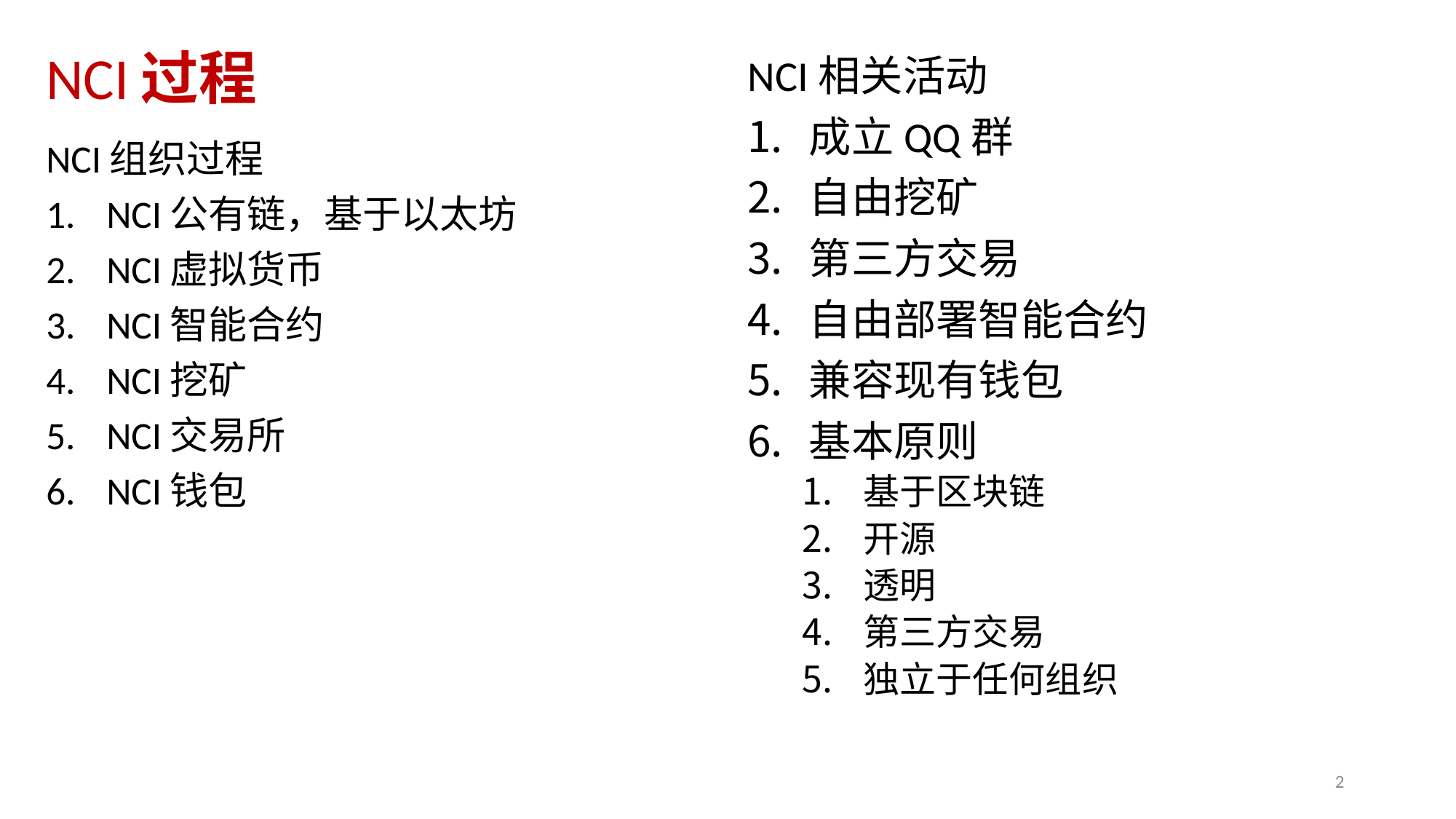

# NCI过程
NCI相关活动
成立QQ群
自由挖矿
第三方交易
自由部署智能合约
兼容现有钱包
基本原则
基于区块链
开源
透明
第三方交易
独立于任何组织
NCI组织过程
NCI公有链，基于以太坊
NCI虚拟货币
NCI智能合约
NCI挖矿
NCI交易所
NCI钱包
2